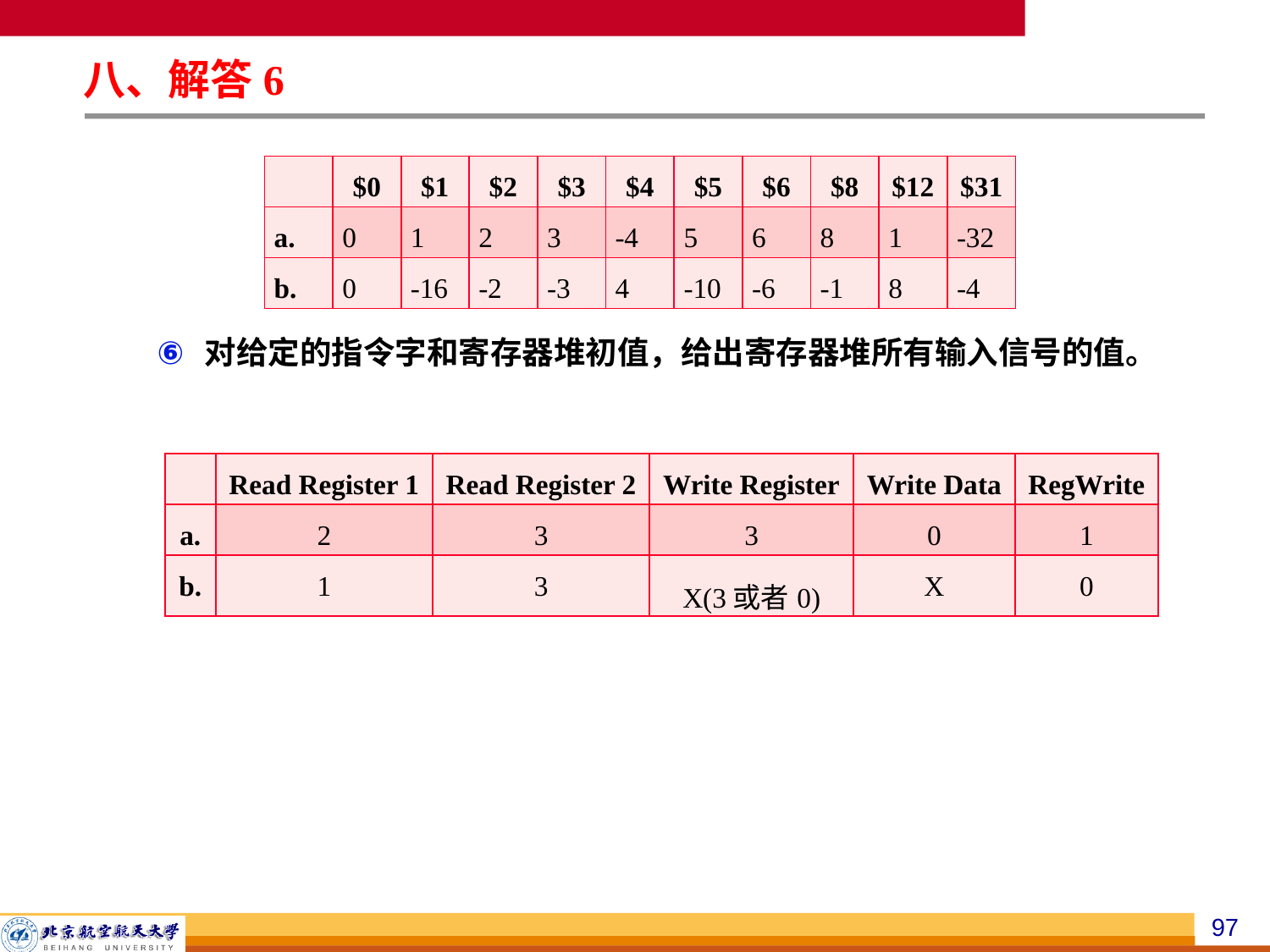

八、解答6

对给定的指令字和寄存器堆初值，给出寄存器堆所有输入信号的值。
|  | $0 | $1 | $2 | $3 | $4 | $5 | $6 | $8 | $12 | $31 |
| --- | --- | --- | --- | --- | --- | --- | --- | --- | --- | --- |
| a. | 0 | 1 | 2 | 3 | -4 | 5 | 6 | 8 | 1 | -32 |
| b. | 0 | -16 | -2 | -3 | 4 | -10 | -6 | -1 | 8 | -4 |
|  | Read Register 1 | Read Register 2 | Write Register | Write Data | RegWrite |
| --- | --- | --- | --- | --- | --- |
| a. | 2 | 3 | 3 | 0 | 1 |
| b. | 1 | 3 | X(3或者0) | X | 0 |